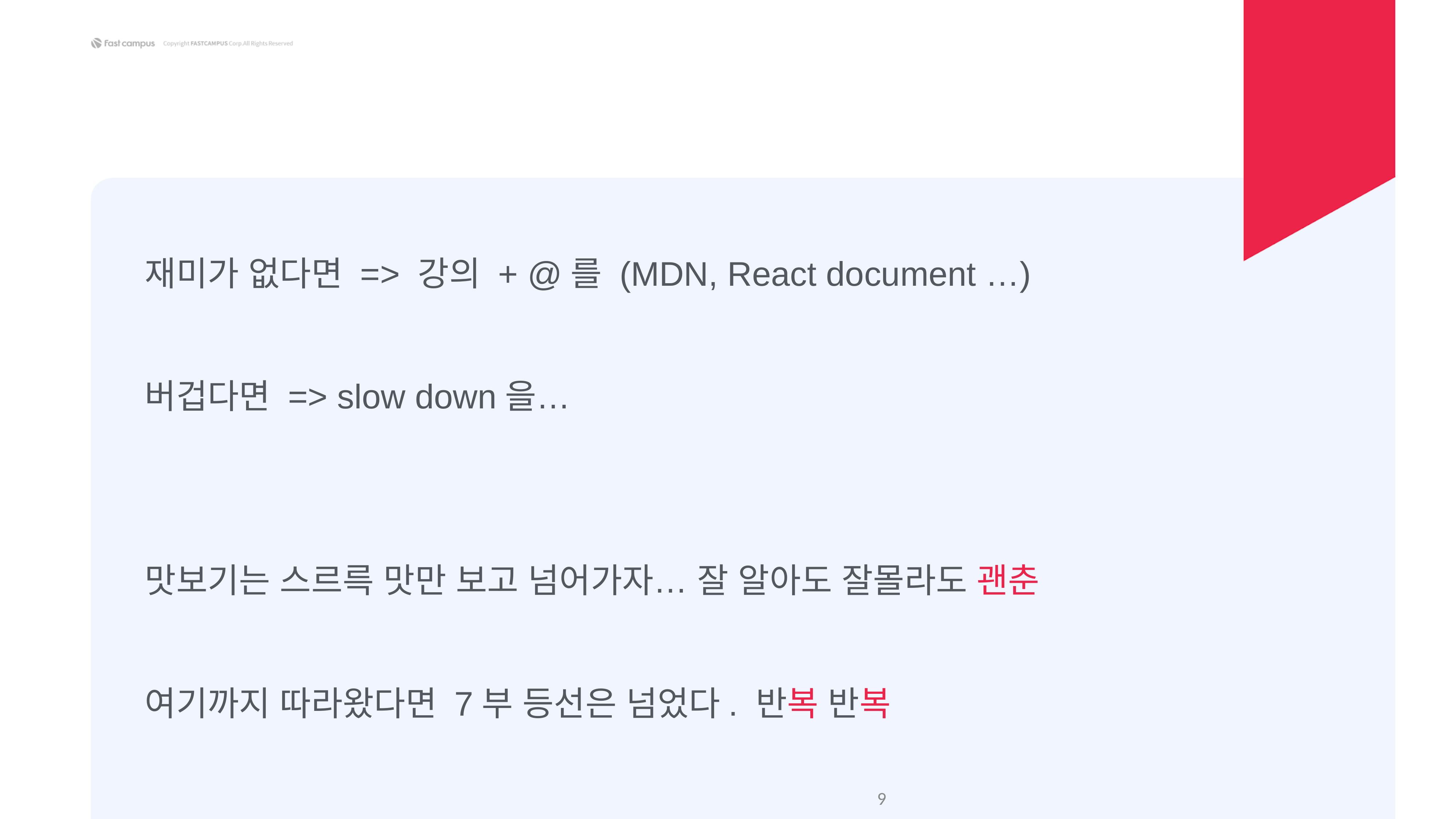

재미가 없다면 => 강의 + @를 (MDN, React document …)

버겁다면 => slow down을…

맛보기는 스르륵 맛만 보고 넘어가자… 잘 알아도 잘몰라도 괜춘

여기까지 따라왔다면 7부 등선은 넘었다. 반복 반복
9